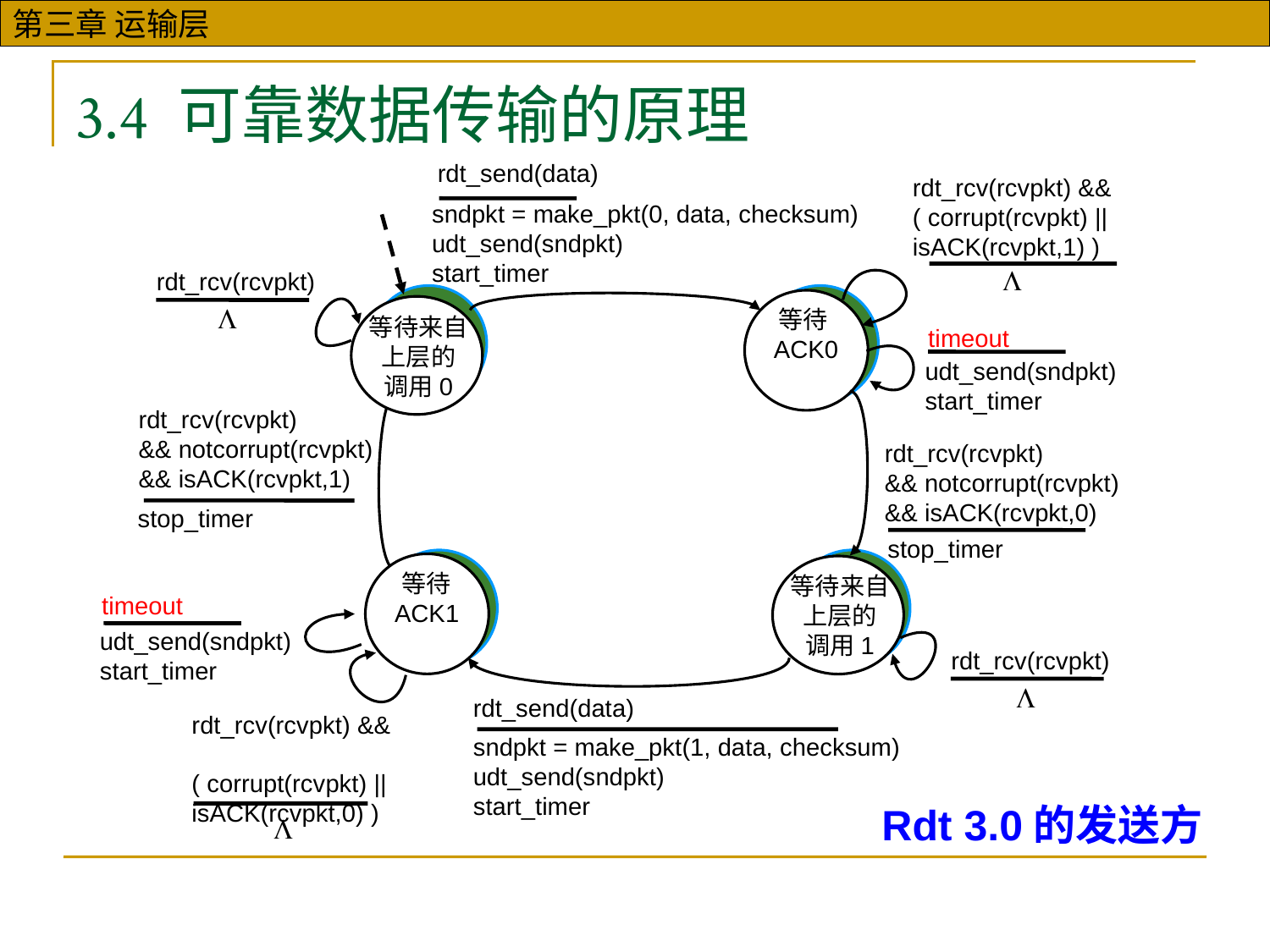

# 3.4 可靠数据传输的原理
rdt_send(data)
rdt_rcv(rcvpkt) &&
( corrupt(rcvpkt) ||
isACK(rcvpkt,1) )
sndpkt = make_pkt(0, data, checksum)
udt_send(sndpkt)
start_timer

Λ
rdt_rcv(rcvpkt)

等待ACK0
Λ

等待来自
上层的
调用0

timeout

udt_send(sndpkt)
start_timer

rdt_rcv(rcvpkt)
&& notcorrupt(rcvpkt)
&& isACK(rcvpkt,1)
rdt_rcv(rcvpkt)
&& notcorrupt(rcvpkt)
&& isACK(rcvpkt,0)

stop_timer

stop_timer

等待 ACK1

等待来自
上层的
调用1
timeout

udt_send(sndpkt)
start_timer

rdt_rcv(rcvpkt)

Λ

rdt_send(data)
rdt_rcv(rcvpkt) &&
( corrupt(rcvpkt) ||
isACK(rcvpkt,0) )
sndpkt = make_pkt(1, data, checksum)
udt_send(sndpkt)
start_timer

Rdt 3.0的发送方

Λ
44